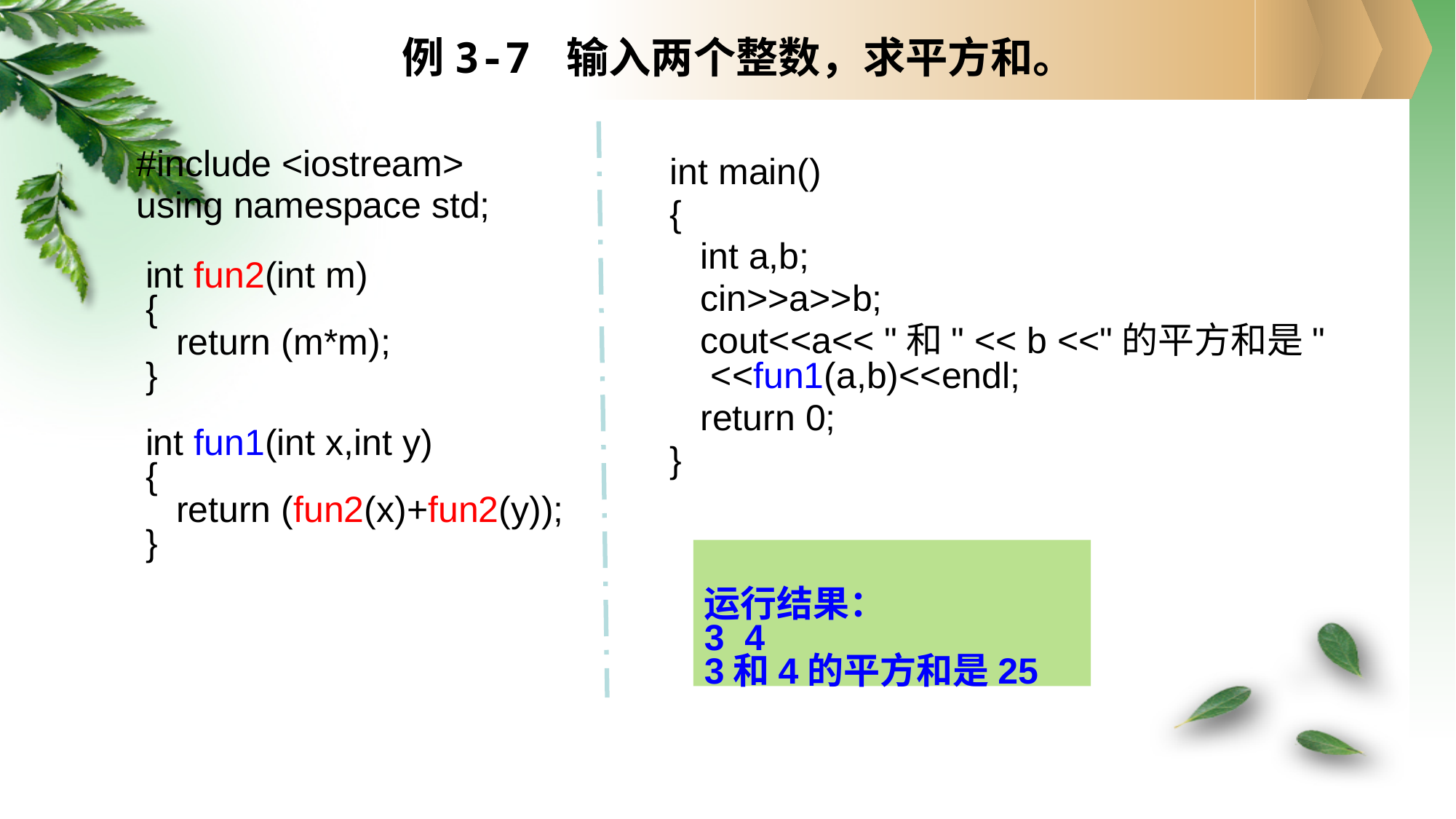

# 例3-7 输入两个整数，求平方和。
#include <iostream>
using namespace std;
int main()
{
   int a,b;
   cin>>a>>b;
   cout<<a<< "和" << b <<"的平方和是" <<fun1(a,b)<<endl;
   return 0;
}
int fun2(int m)
{
   return (m*m);
}

int fun1(int x,int y)
{
   return (fun2(x)+fun2(y));
}

运行结果：
3  4
3和4的平方和是25